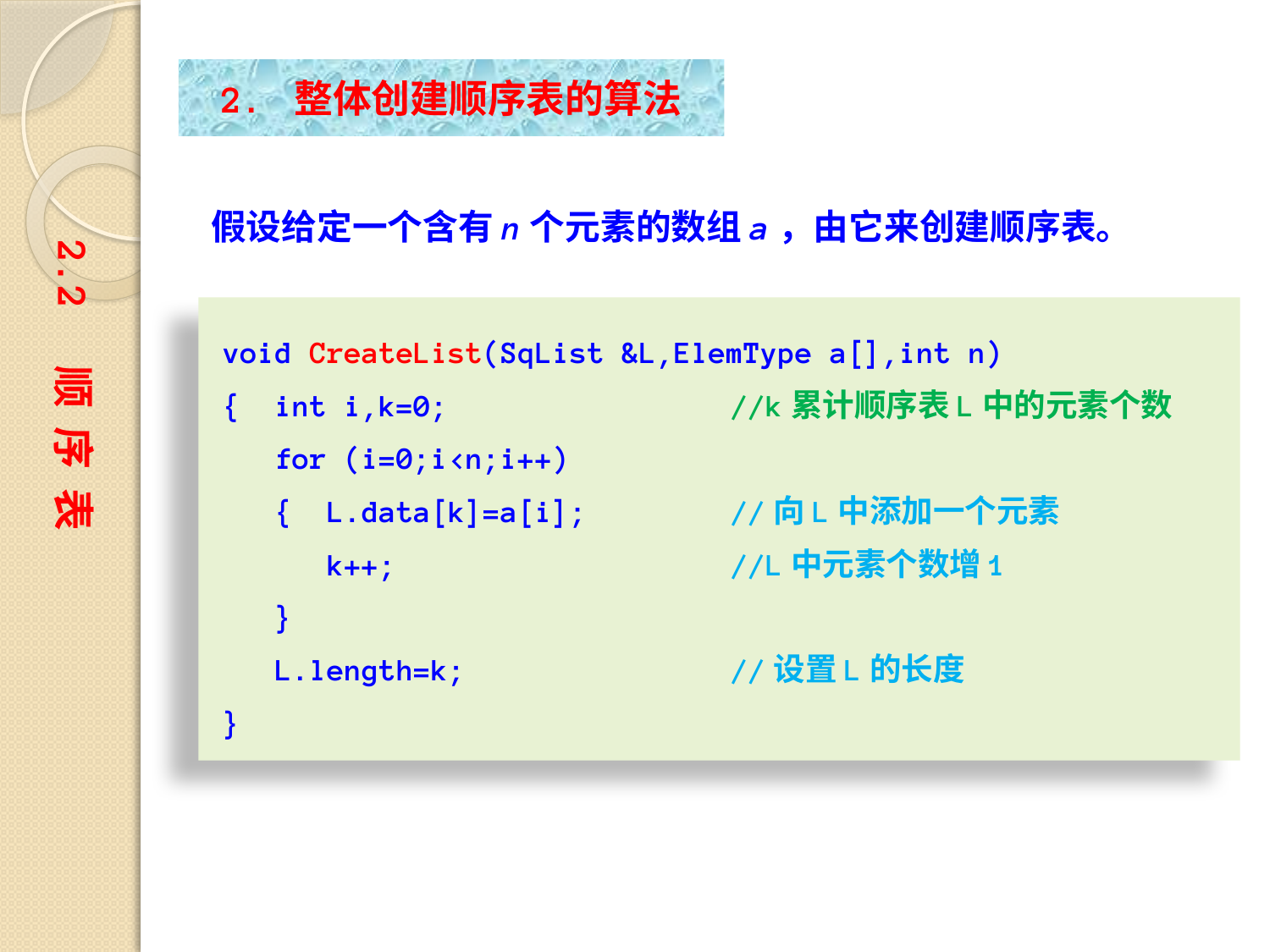

2. 整体创建顺序表的算法
假设给定一个含有n个元素的数组a，由它来创建顺序表。
2.2  顺  序  表
void CreateList(SqList &L,ElemType a[],int n)
{  int i,k=0;			//k累计顺序表L中的元素个数
   for (i=0;i<n;i++)
   {  L.data[k]=a[i];		//向L中添加一个元素
      k++;			//L中元素个数增1
   }
   L.length=k;			//设置L的长度
}